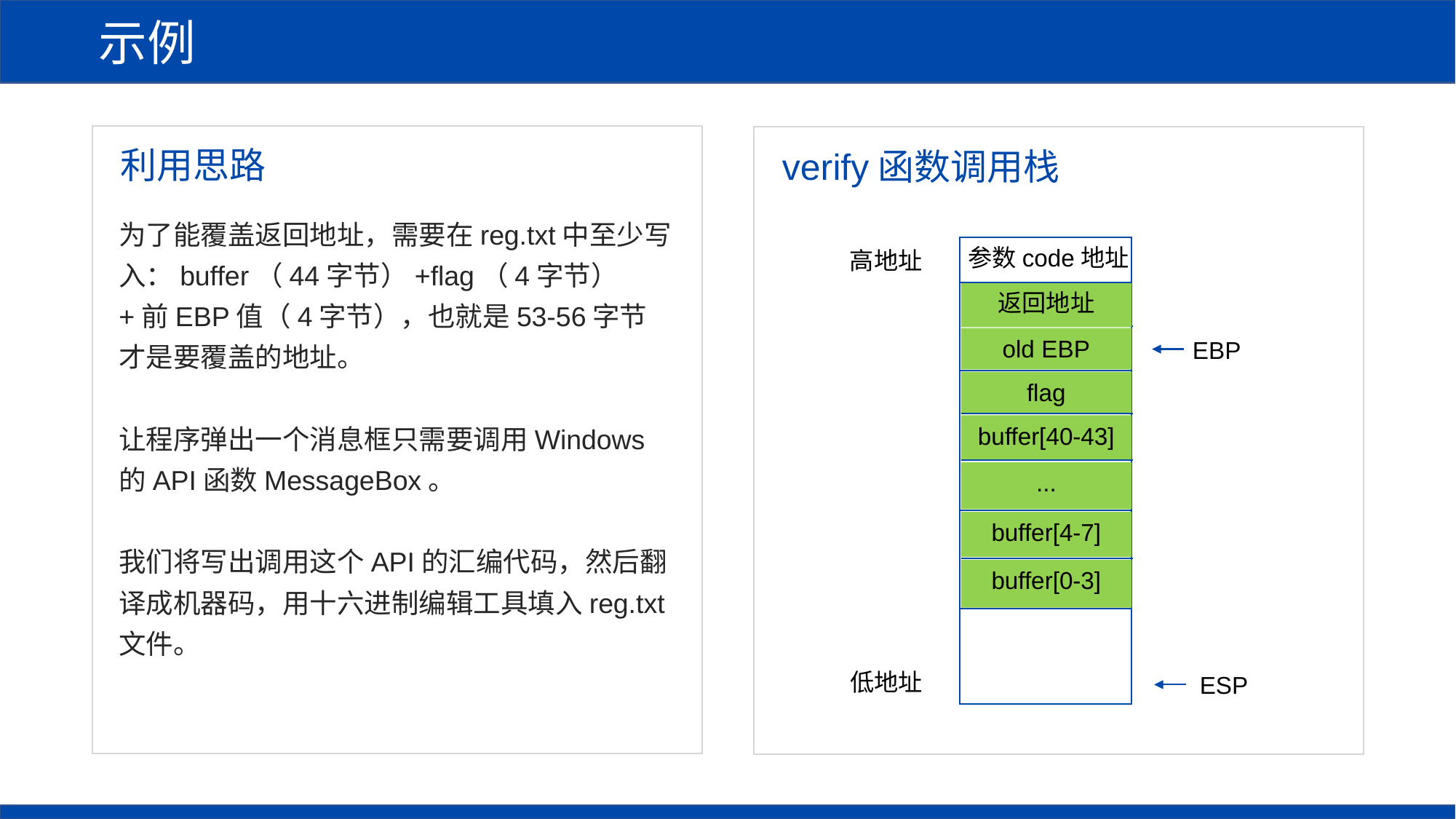

示例

利用思路
verify函数调用栈
为了能覆盖返回地址，需要在reg.txt中至少写入：buffer（44字节）+flag（4字节）+前EBP值（4字节），也就是53-56字节才是要覆盖的地址。

让程序弹出一个消息框只需要调用Windows的API函数MessageBox。

我们将写出调用这个API的汇编代码，然后翻译成机器码，用十六进制编辑工具填入reg.txt文件。
参数code地址

高地址
返回地址
old EBP
EBP
flag
buffer[40-43]
...
buffer[4-7]
buffer[0-3]
低地址
ESP